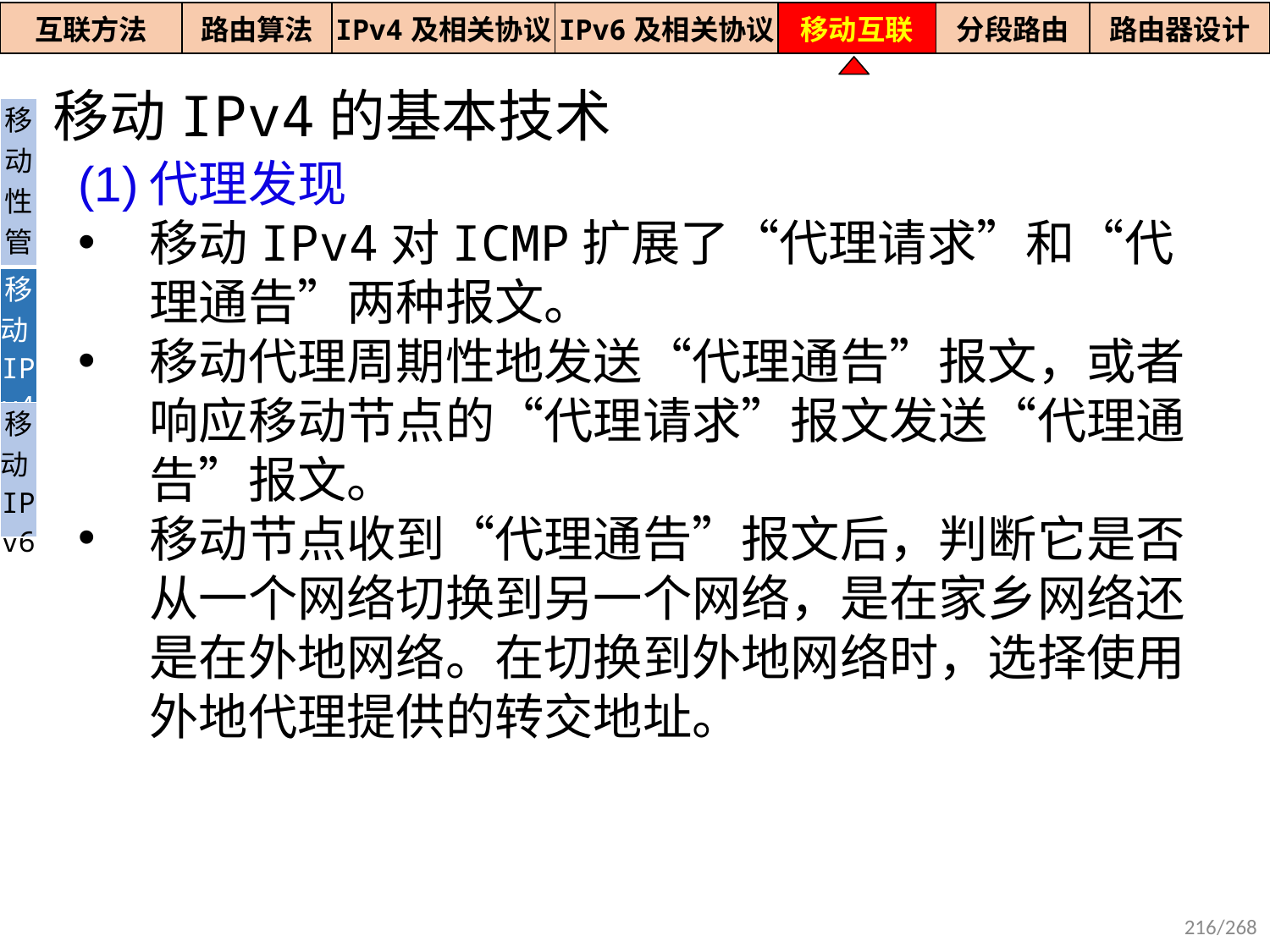

| 互联方法 | 路由算法 | IPv4及相关协议 | IPv6及相关协议 | 移动互联 | 分段路由 | 路由器设计 |
| --- | --- | --- | --- | --- | --- | --- |

移动IPv4的基本技术
| 移动性管理 |
| --- |
| 移动IPv4 |
| 移动IPv6 |
代理发现
移动IPv4对ICMP扩展了“代理请求”和“代理通告”两种报文。
移动代理周期性地发送“代理通告”报文，或者响应移动节点的“代理请求”报文发送“代理通告”报文。
移动节点收到“代理通告”报文后，判断它是否从一个网络切换到另一个网络，是在家乡网络还是在外地网络。在切换到外地网络时，选择使用外地代理提供的转交地址。
216/268